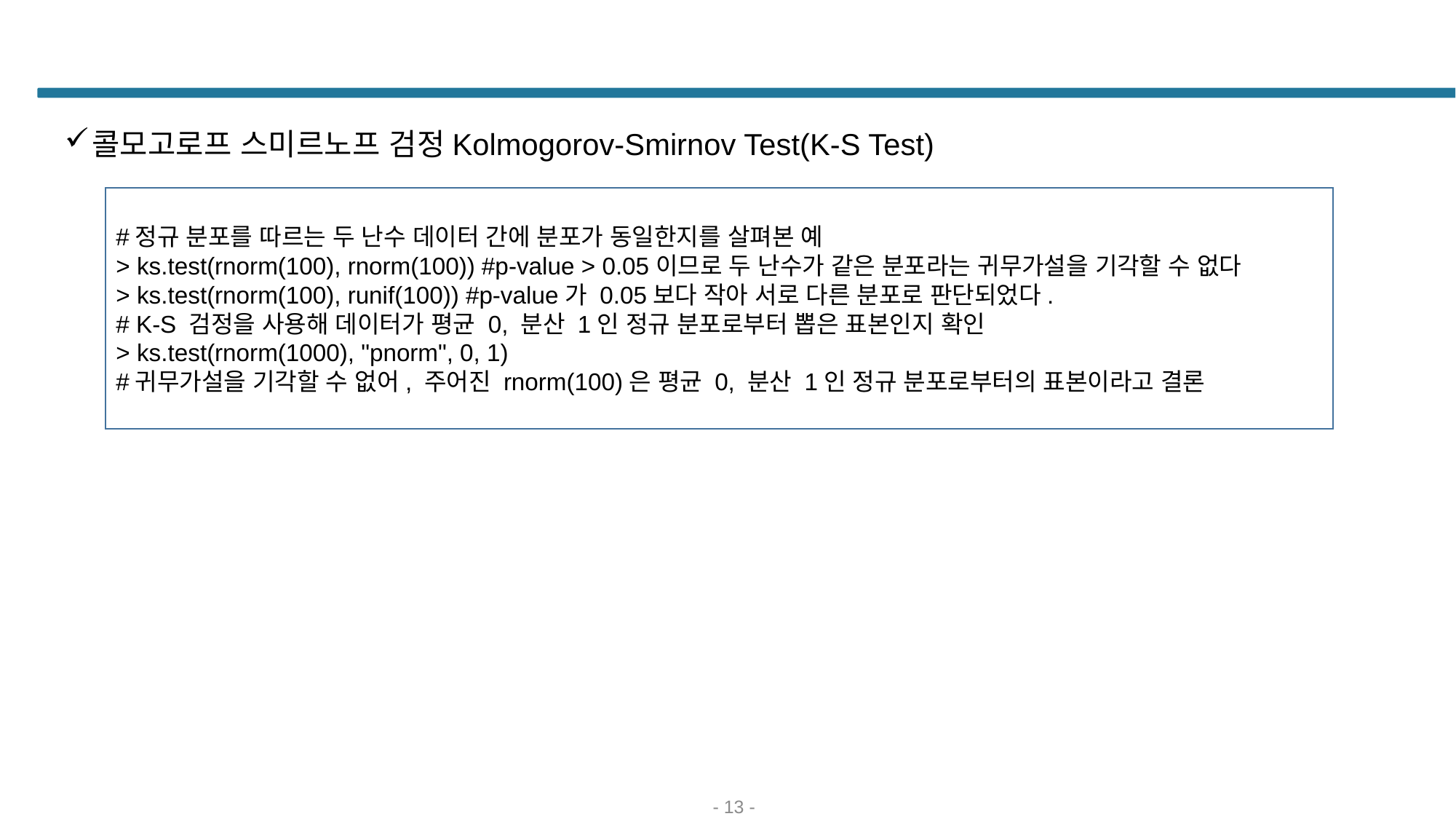

#
콜모고로프 스미르노프 검정Kolmogorov-Smirnov Test(K-S Test)
#정규 분포를 따르는 두 난수 데이터 간에 분포가 동일한지를 살펴본 예
> ks.test(rnorm(100), rnorm(100)) #p-value > 0.05이므로 두 난수가 같은 분포라는 귀무가설을 기각할 수 없다
> ks.test(rnorm(100), runif(100)) #p-value가 0.05보다 작아 서로 다른 분포로 판단되었다.
# K-S 검정을 사용해 데이터가 평균 0, 분산 1인 정규 분포로부터 뽑은 표본인지 확인
> ks.test(rnorm(1000), "pnorm", 0, 1)
#귀무가설을 기각할 수 없어, 주어진 rnorm(100)은 평균 0, 분산 1인 정규 분포로부터의 표본이라고 결론
- 13 -